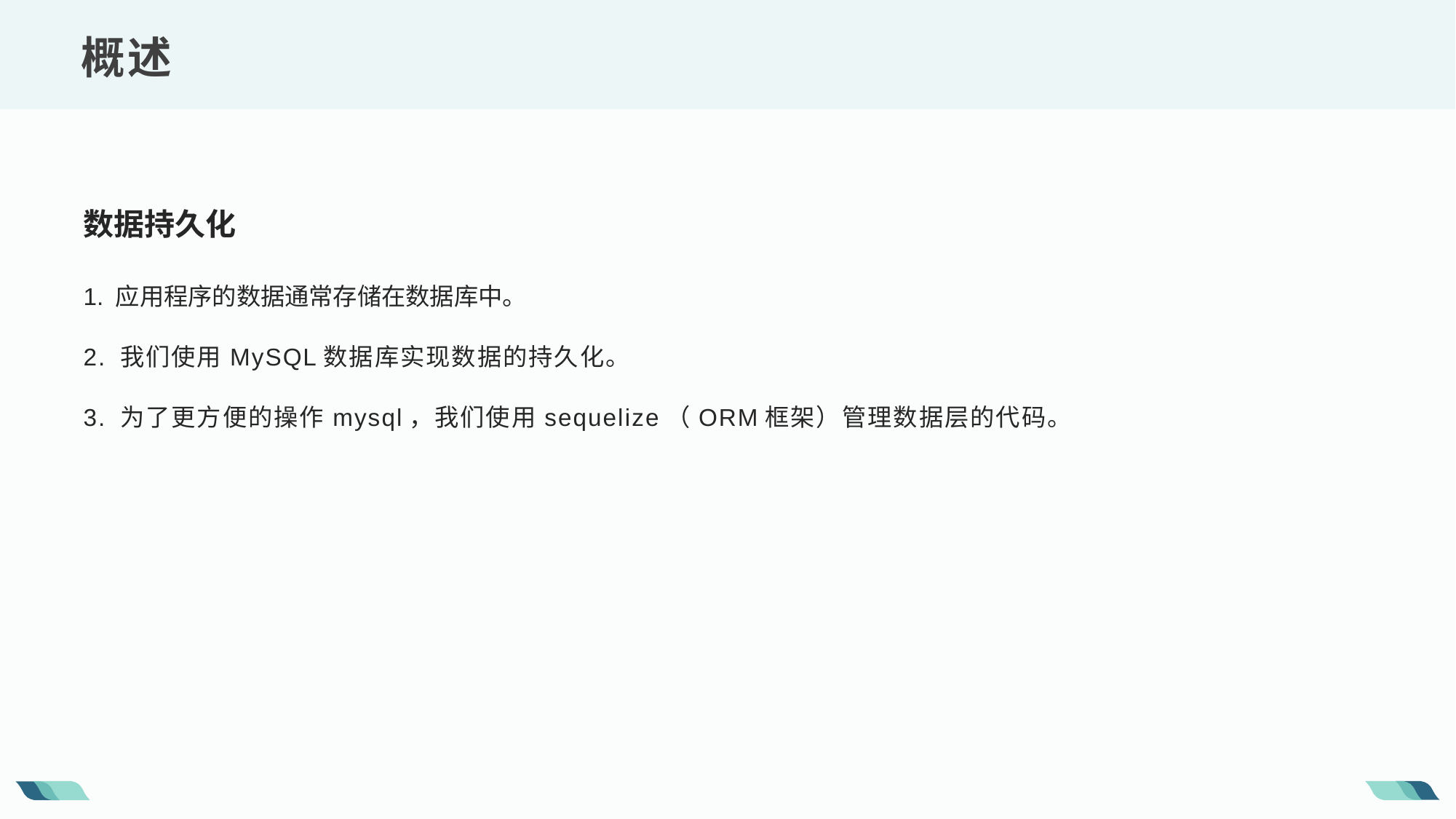

概述
数据持久化
1. 应用程序的数据通常存储在数据库中。
2. 我们使用MySQL数据库实现数据的持久化。
3. 为了更方便的操作mysql，我们使用sequelize（ORM框架）管理数据层的代码。